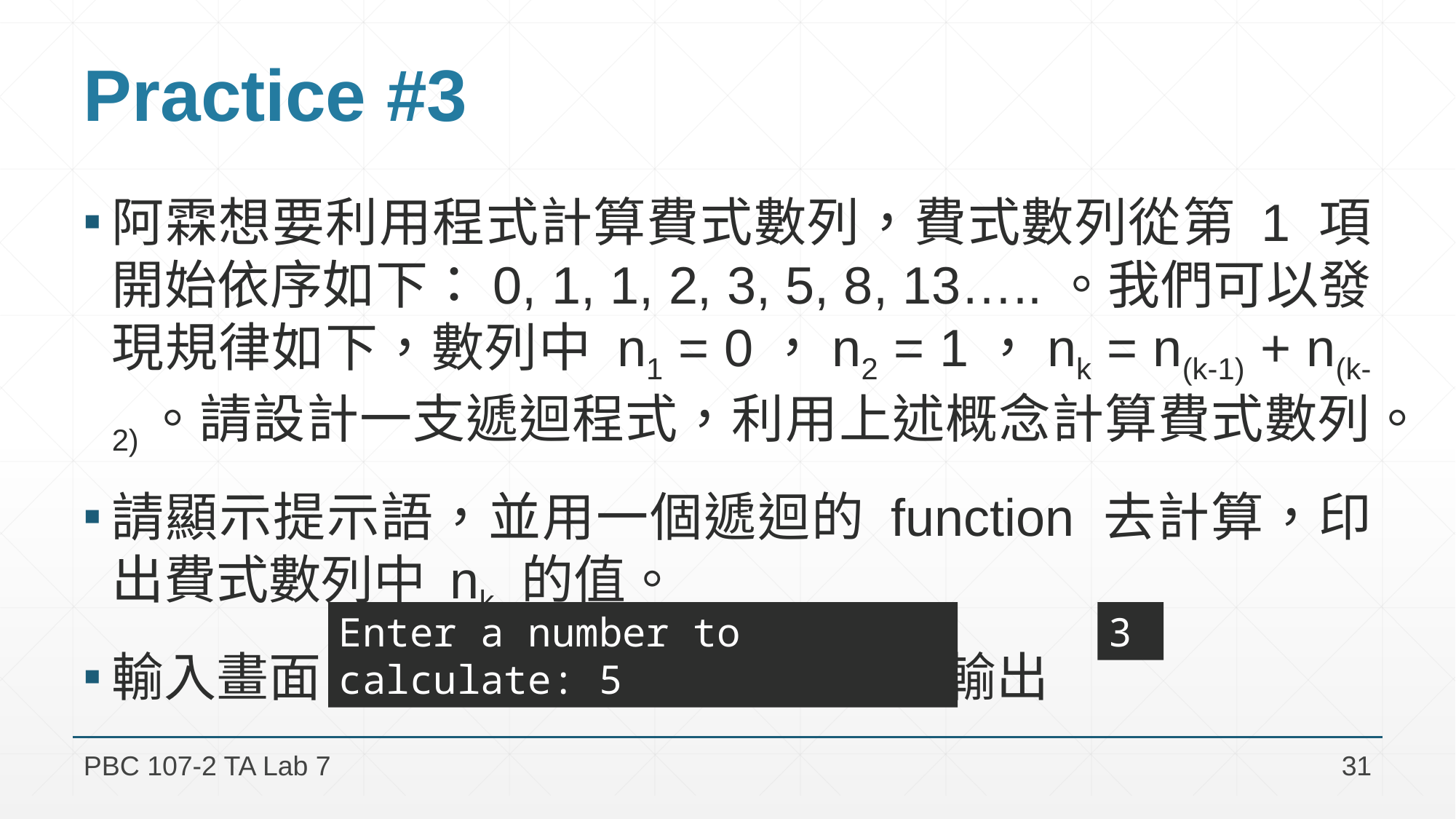

# Practice #3
阿霖想要利用程式計算費式數列，費式數列從第 1 項開始依序如下：0, 1, 1, 2, 3, 5, 8, 13…..。我們可以發現規律如下，數列中 n1 = 0，n2 = 1，nk = n(k-1) + n(k-2)。請設計一支遞迴程式，利用上述概念計算費式數列。
請顯示提示語，並用一個遞迴的 function 去計算，印出費式數列中 nk 的值。
輸入畫面                                                     輸出
3
Enter a number to calculate: 5
PBC 107-2 TA Lab 7
31